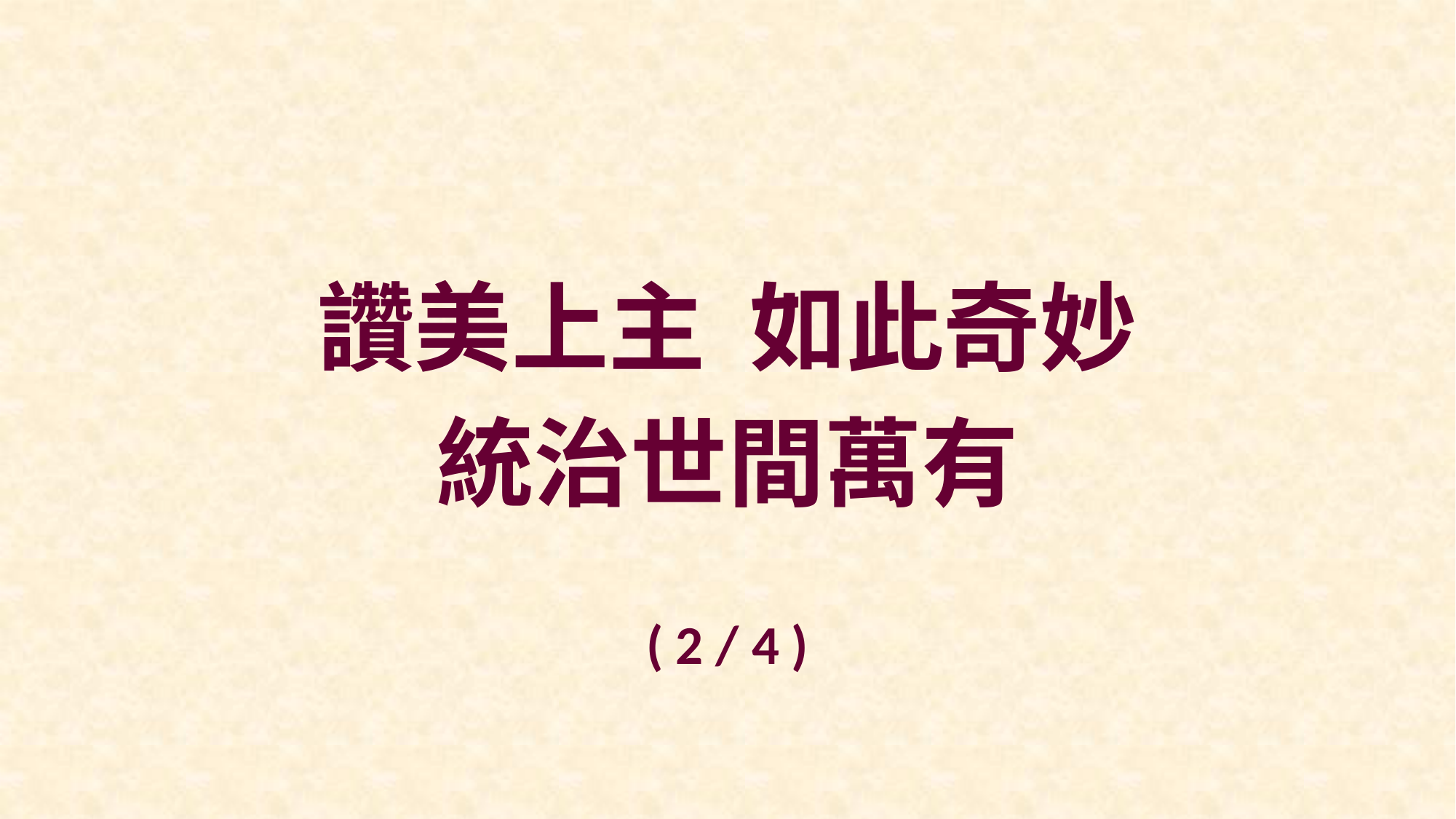

讚美上主  如此奇妙
統治世間萬有
( 2 / 4 )